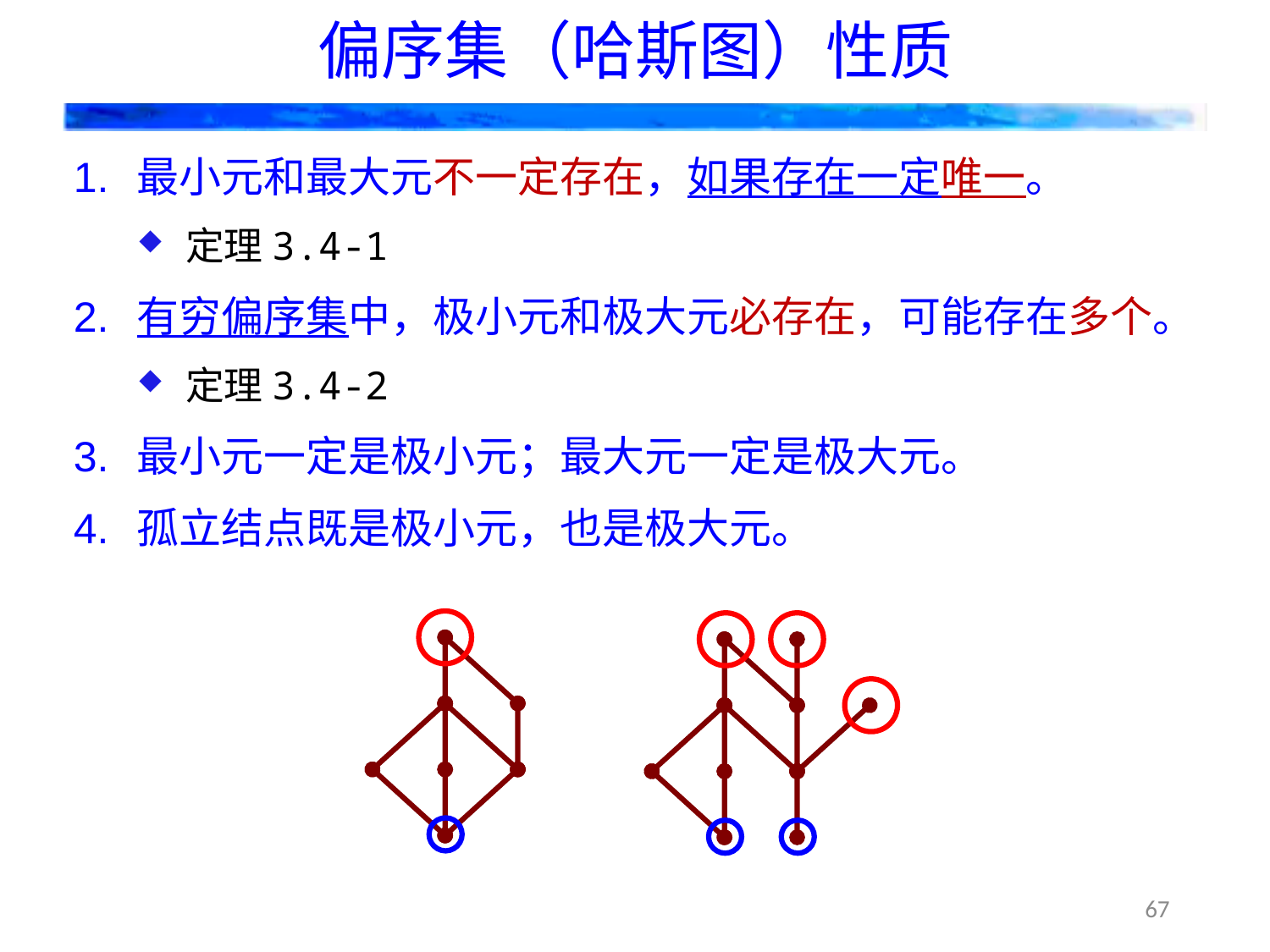

# 偏序集（哈斯图）性质
最小元和最大元不一定存在，如果存在一定唯一。
定理3.4-1
有穷偏序集中，极小元和极大元必存在，可能存在多个。
定理3.4-2
最小元一定是极小元；最大元一定是极大元。
孤立结点既是极小元，也是极大元。

67